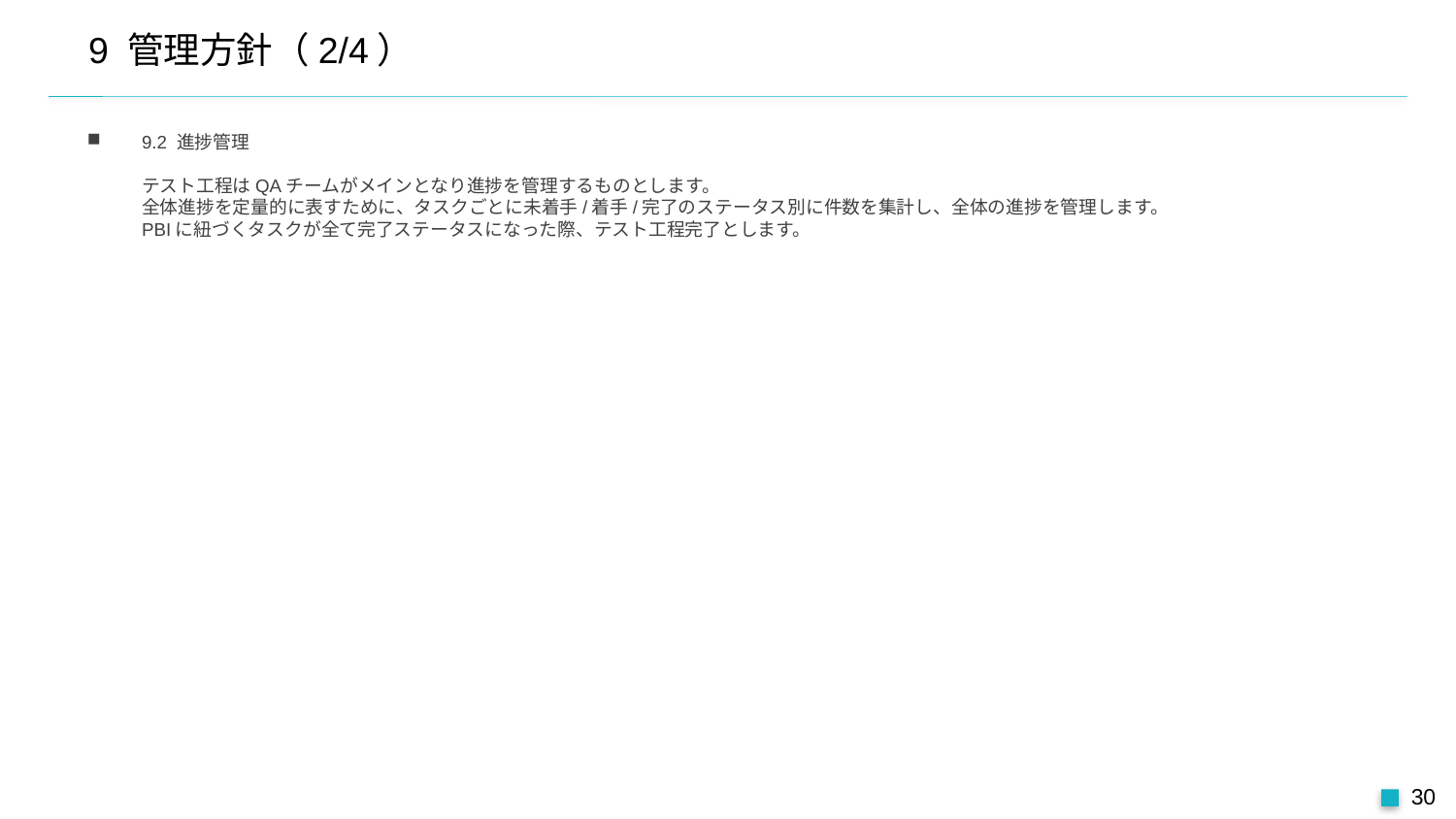

# 9 管理方針（2/4）
9.2 進捗管理
テスト工程はQAチームがメインとなり進捗を管理するものとします。
全体進捗を定量的に表すために、タスクごとに未着手/着手/完了のステータス別に件数を集計し、全体の進捗を管理します。
PBIに紐づくタスクが全て完了ステータスになった際、テスト工程完了とします。